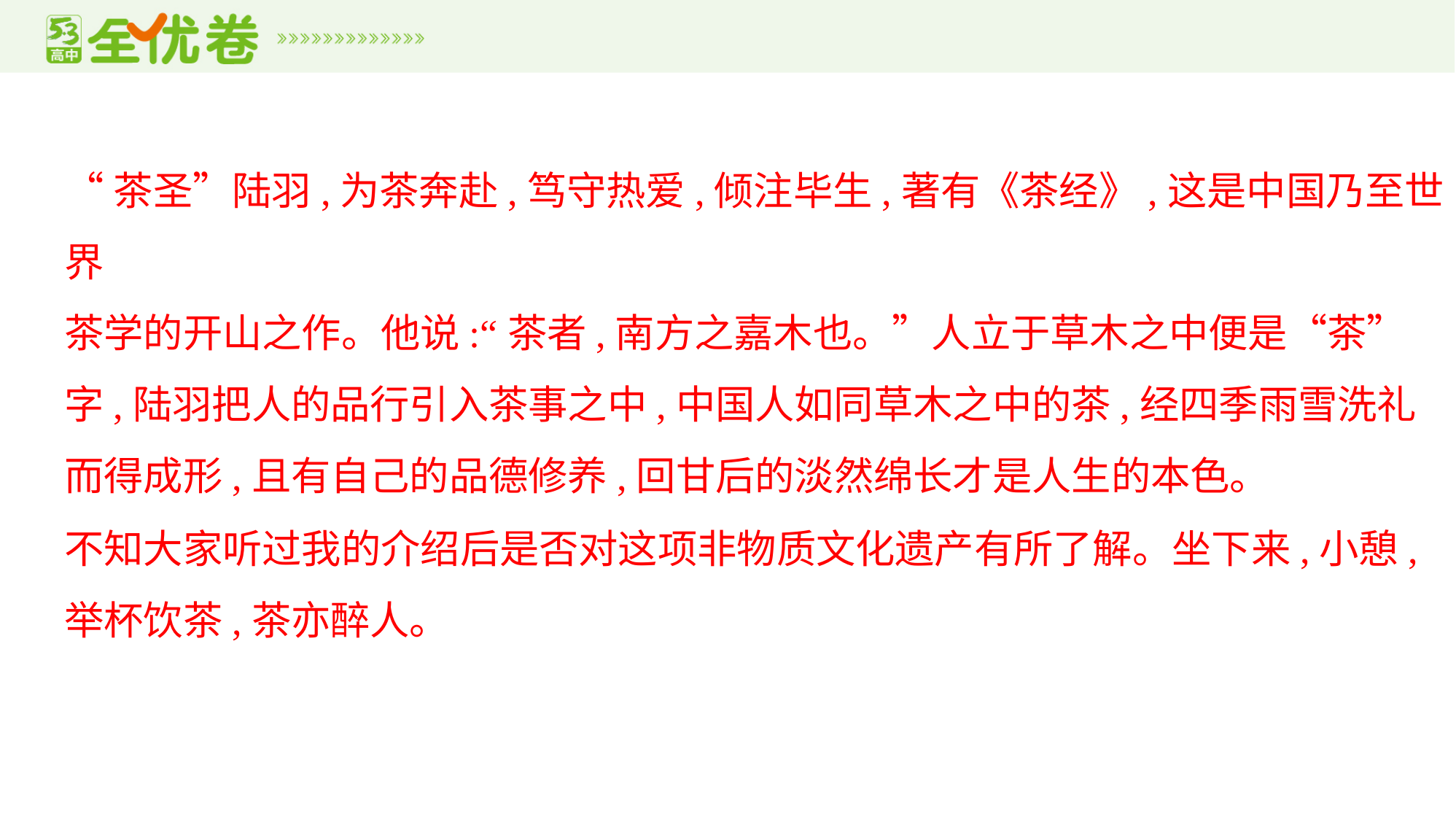

“茶圣”陆羽,为茶奔赴,笃守热爱,倾注毕生,著有《茶经》,这是中国乃至世界
茶学的开山之作。他说:“茶者,南方之嘉木也。”人立于草木之中便是“茶”
字,陆羽把人的品行引入茶事之中,中国人如同草木之中的茶,经四季雨雪洗礼
而得成形,且有自己的品德修养,回甘后的淡然绵长才是人生的本色。
不知大家听过我的介绍后是否对这项非物质文化遗产有所了解。坐下来,小憩,
举杯饮茶,茶亦醉人。